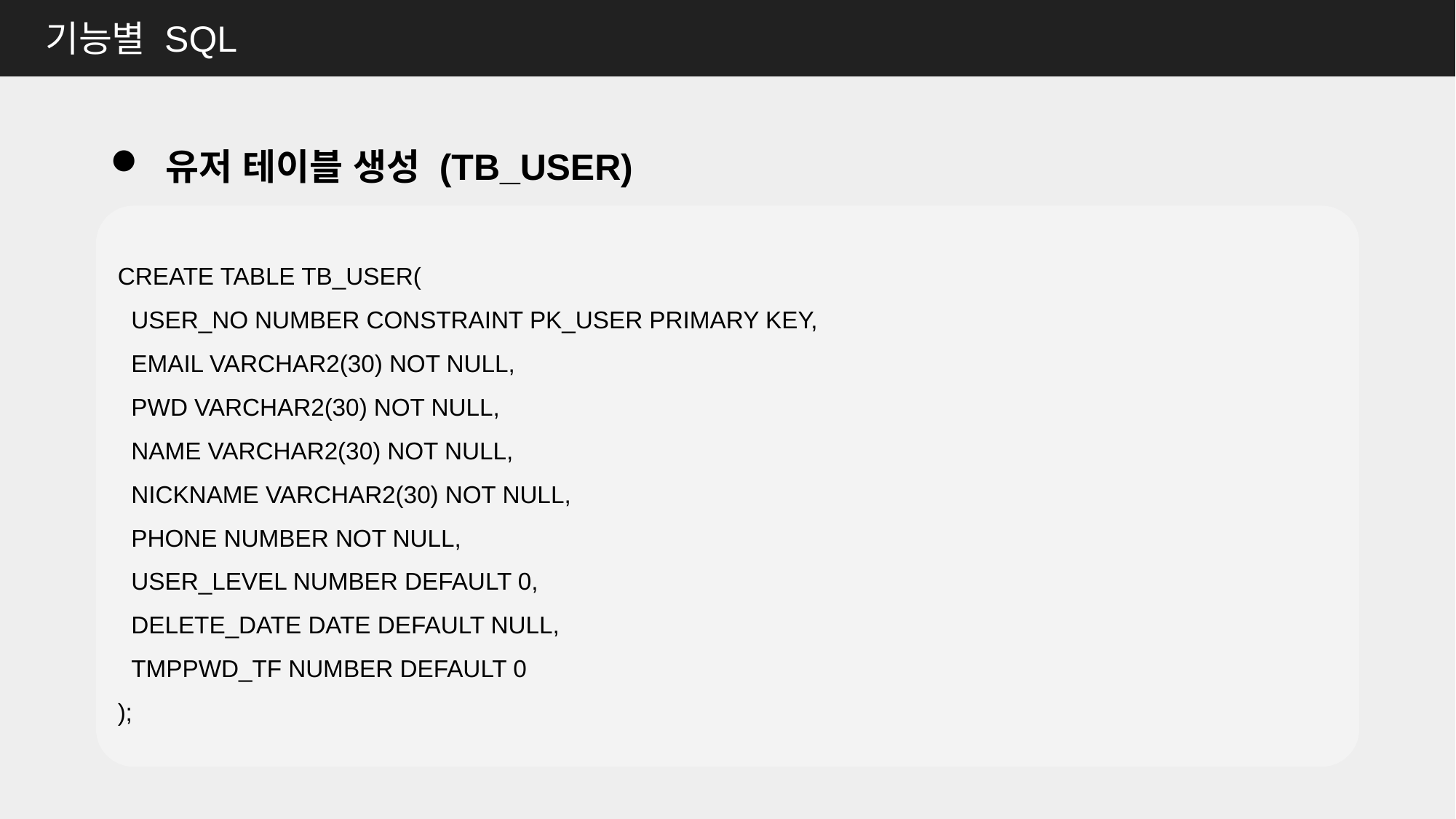

기능별 SQL
 유저 테이블 생성 (TB_USER)
CREATE TABLE TB_USER(
  USER_NO NUMBER CONSTRAINT PK_USER PRIMARY KEY,
  EMAIL VARCHAR2(30) NOT NULL,
  PWD VARCHAR2(30) NOT NULL,
  NAME VARCHAR2(30) NOT NULL,
  NICKNAME VARCHAR2(30) NOT NULL,
  PHONE NUMBER NOT NULL,
  USER_LEVEL NUMBER DEFAULT 0,
  DELETE_DATE DATE DEFAULT NULL,
  TMPPWD_TF NUMBER DEFAULT 0
);